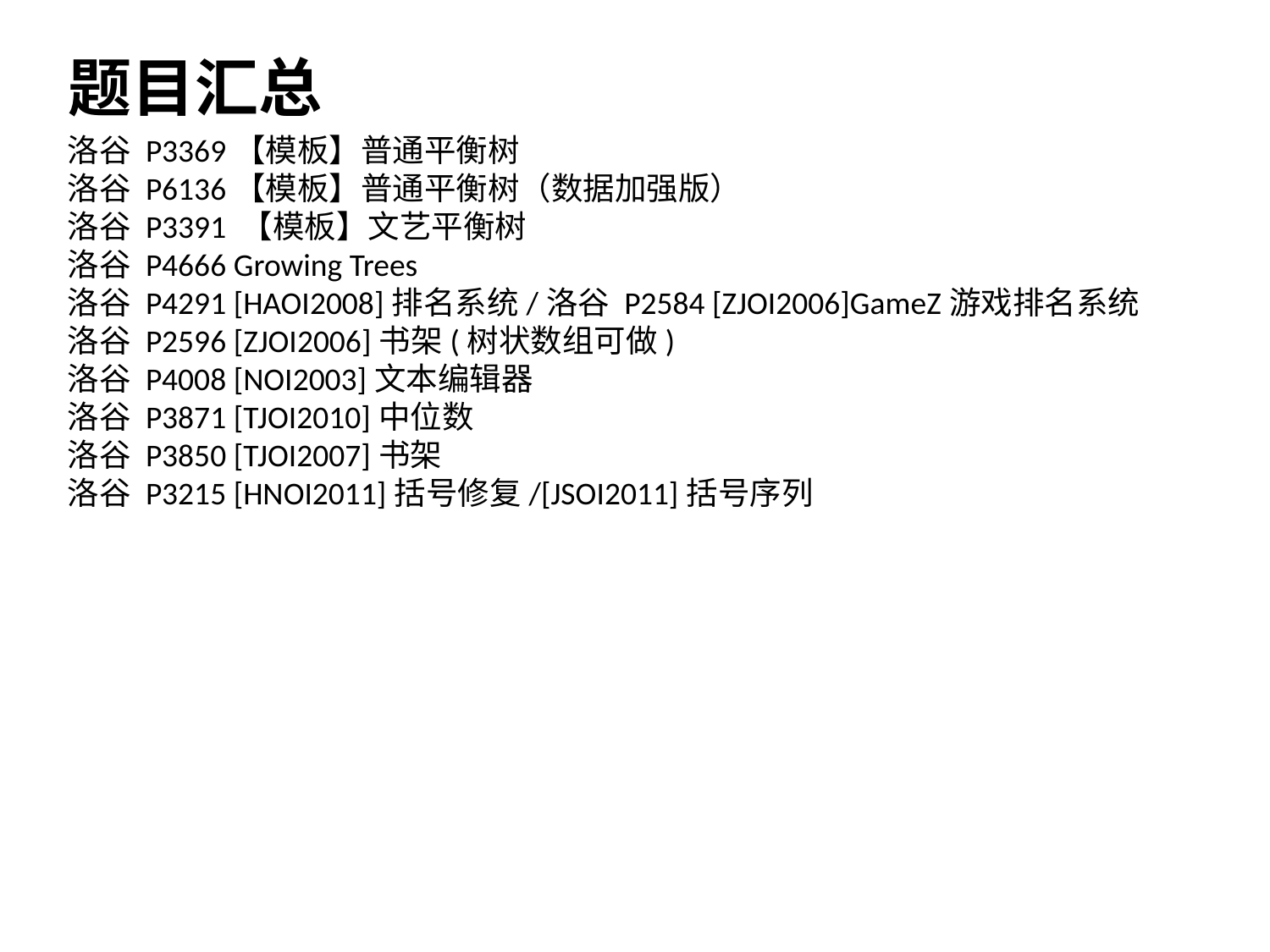

# 题目汇总

洛谷 P3369【模板】普通平衡树
洛谷 P6136【模板】普通平衡树（数据加强版）
洛谷 P3391 【模板】文艺平衡树
洛谷 P4666 Growing Trees
洛谷 P4291 [HAOI2008]排名系统/洛谷 P2584 [ZJOI2006]GameZ游戏排名系统
洛谷 P2596 [ZJOI2006]书架(树状数组可做)
洛谷 P4008 [NOI2003]文本编辑器
洛谷 P3871 [TJOI2010]中位数
洛谷 P3850 [TJOI2007]书架
洛谷 P3215 [HNOI2011]括号修复/[JSOI2011]括号序列